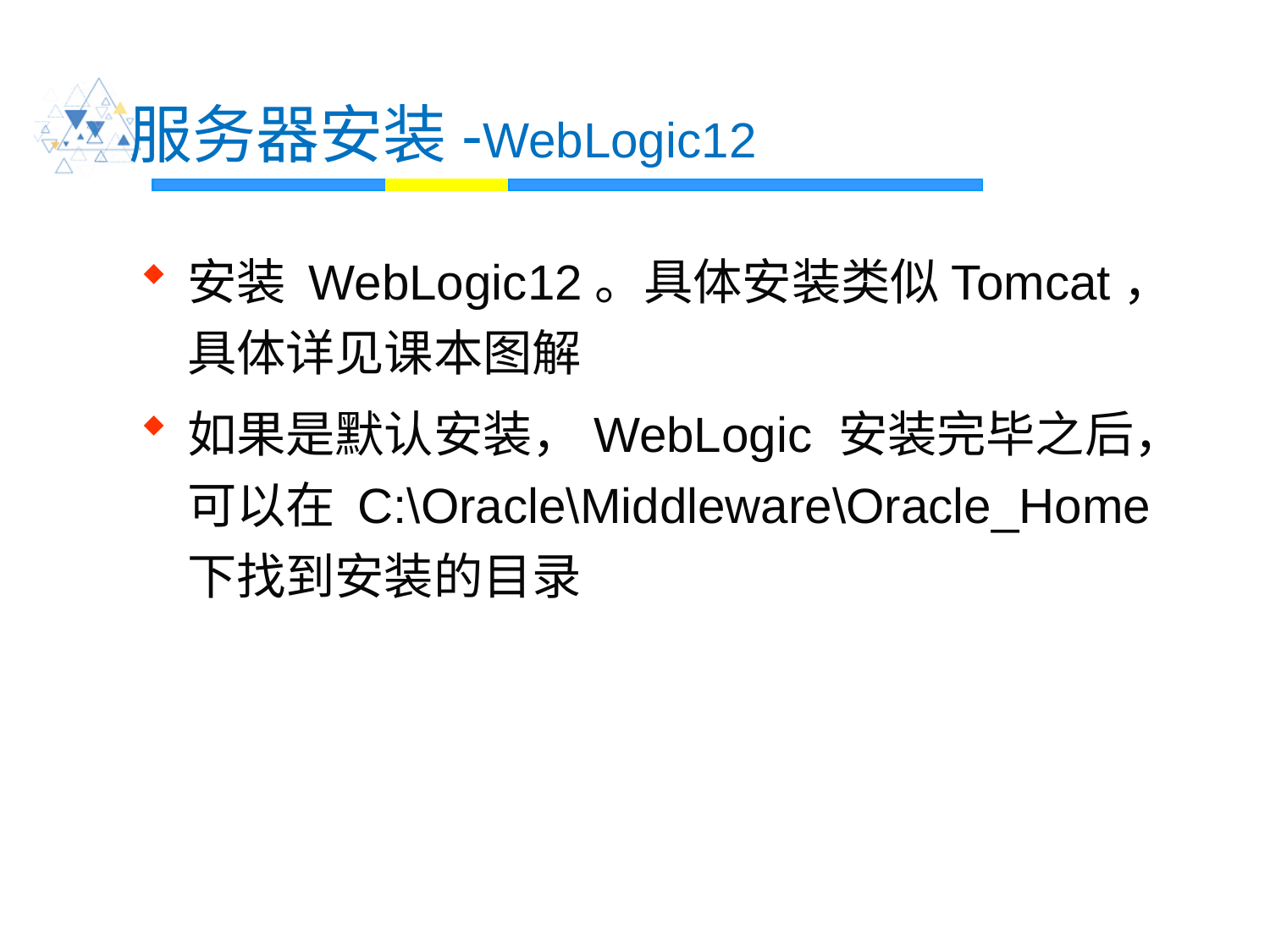

# 服务器安装-WebLogic12
安装 WebLogic12。具体安装类似Tomcat，具体详见课本图解
如果是默认安装，WebLogic 安装完毕之后，可以在 C:\Oracle\Middleware\Oracle_Home下找到安装的目录